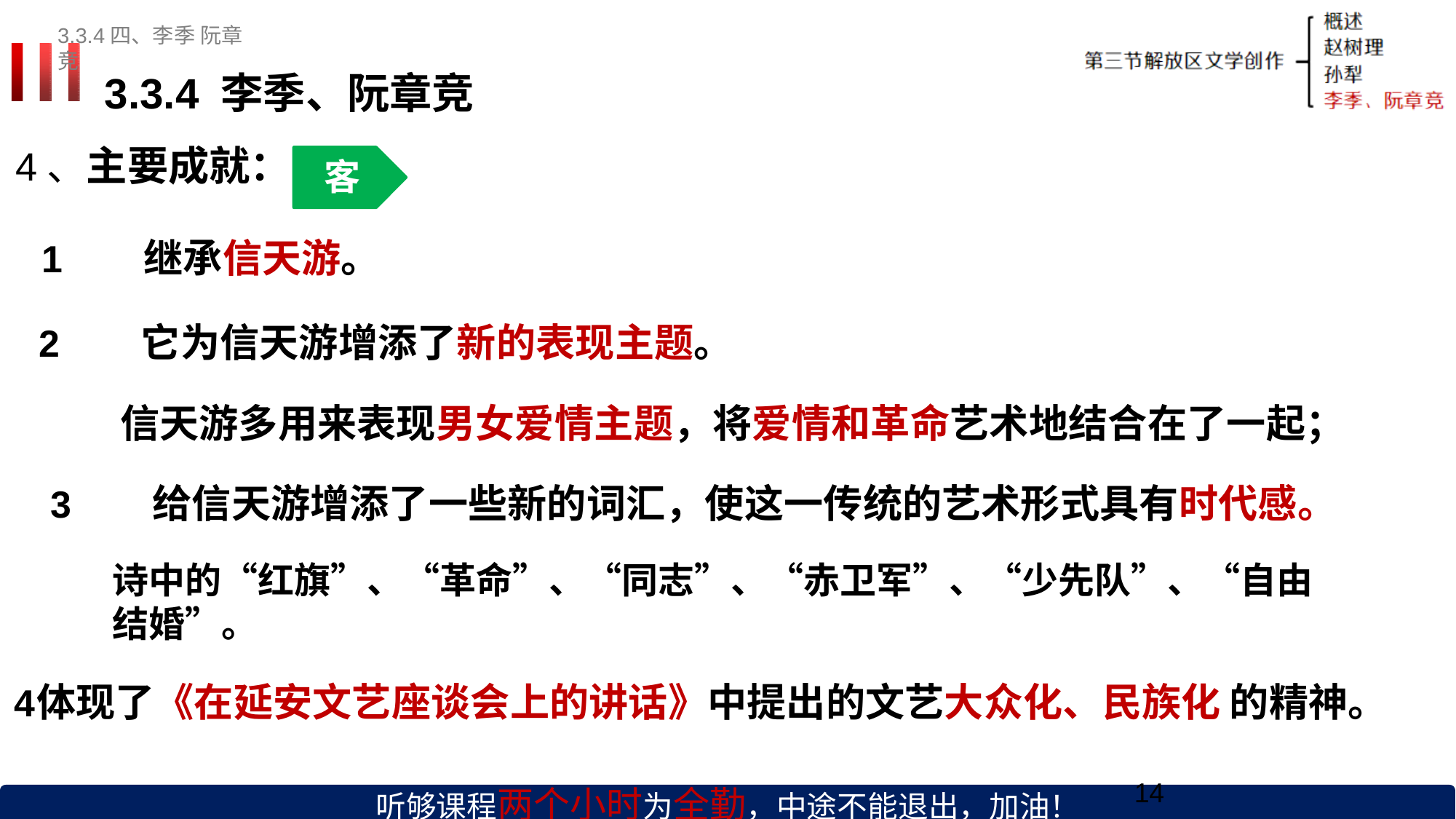

3.3.4四、李季 阮章竞

# 3.3.4 李季、阮章竞
4、主要成就：

客
继承信天游。
它为信天游增添了新的表现主题。
信天游多用来表现男女爱情主题，将爱情和革命艺术地结合在了一起；
给信天游增添了一些新的词汇，使这一传统的艺术形式具有时代感。
诗中的“红旗”、“革命”、“同志”、“赤卫军”、“少先队”、“自由结婚”。
体现了《在延安文艺座谈会上的讲话》中提出的文艺大众化、民族化 的精神。
14

听够课程两个小时为全勤，中途不能退出，加油！